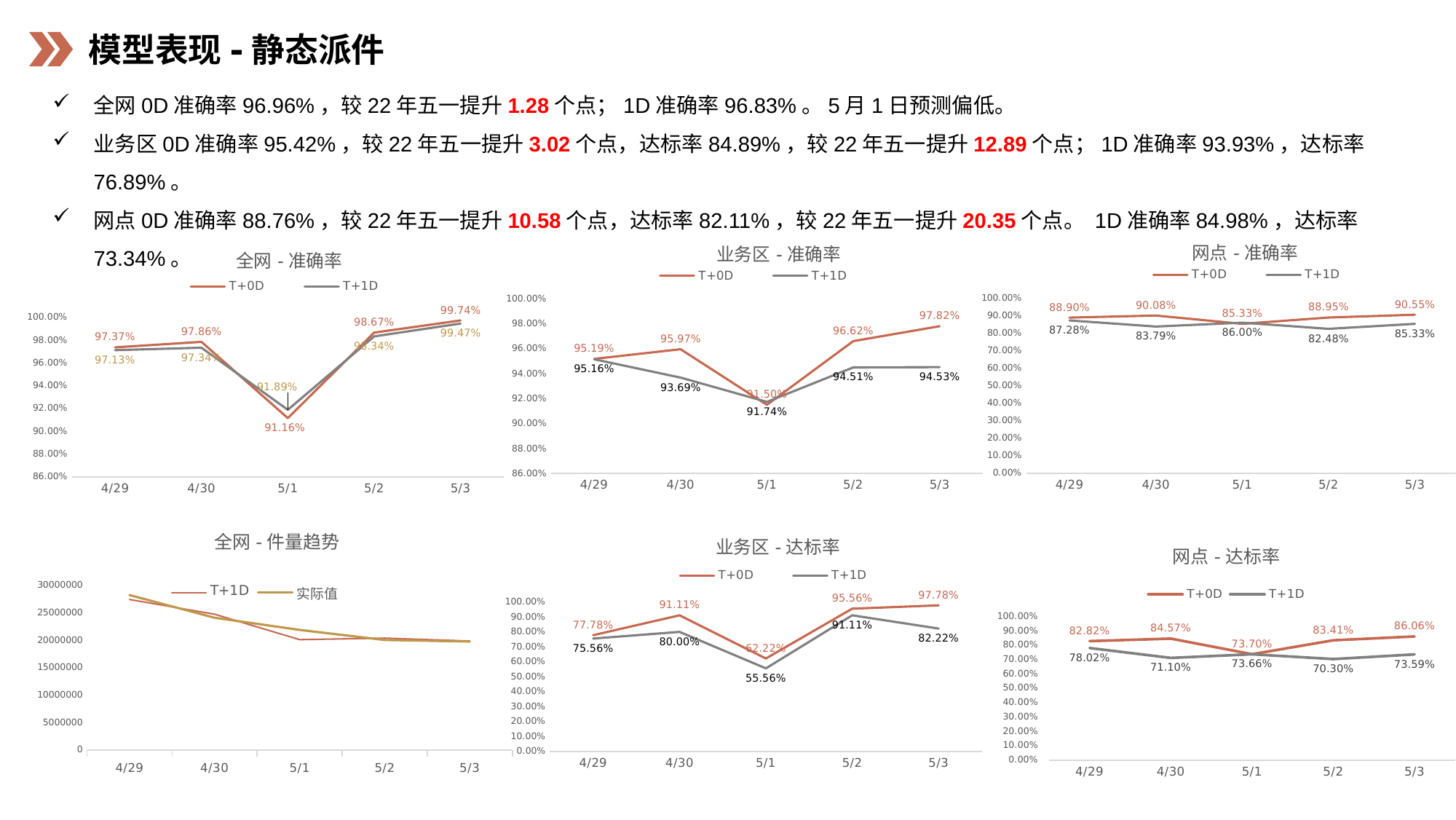

模型表现-静态派件

全网0D准确率96.96%，较22年五一提升1.28个点；1D准确率96.83%。5月1日预测偏低。
业务区0D准确率95.42%，较22年五一提升3.02个点，达标率84.89%，较22年五一提升12.89个点；1D准确率93.93%，达标率76.89%。
网点0D准确率88.76%，较22年五一提升10.58个点，达标率82.11%，较22年五一提升20.35个点。 1D准确率84.98%，达标率73.34%。

### Chart: 网点-准确率

| Category | T+0D | T+1D |
|---|---|---|
| 45045 | 0.889013417940327 | 0.872778993230744 |
| 45046 | 0.900773196695805 | 0.83785597086628 |
| 45047 | 0.853324658315471 | 0.860008877745723 |
| 45048 | 0.889475646042648 | 0.824808804404561 |
| 45049 | 0.905477596423609 | 0.853309844207262 |

### Chart: 业务区-准确率

| Category | T+0D | T+1D |
|---|---|---|
| 45045 | 0.951948858351658 | 0.95163686728634 |
| 45046 | 0.959681596028094 | 0.93688548196193 |
| 45047 | 0.915038088395686 | 0.917409122074731 |
| 45048 | 0.966166019728444 | 0.945120005237661 |
| 45049 | 0.978155949442782 | 0.945302242520135 |

### Chart: 全网-准确率

| Category | T+0D | T+1D |
|---|---|---|
| 45045 | 0.973747090467027 | 0.971280264603635 |
| 45046 | 0.978570826171617 | 0.973443704825419 |
| 45047 | 0.911569014605247 | 0.918876341852726 |
| 45048 | 0.986691978062128 | 0.98336924680405 |
| 45049 | 0.99736462905047 | 0.994674677018086 |

### Chart: 全网-件量趋势

| Category | T+1D | 实际值 |
|---|---|---|
| 45045 | 27435978.0 | 28247231.0 |
| 45046 | 24758302.0 | 24117822.0 |
| 45047 | 20120944.0 | 21897336.0 |
| 45048 | 20395758.0 | 20062110.0 |
| 45049 | 19874029.0 | 19768754.0 |

### Chart: 网点-达标率

| Category | T+0D | T+1D |
|---|---|---|
| 45045 | 0.828173849077423 | 0.780223148602256 |
| 45046 | 0.845653386207324 | 0.711010595452011 |
| 45047 | 0.737014796013124 | 0.736643347984894 |
| 45048 | 0.834086267714586 | 0.702951915341296 |
| 45049 | 0.860609061648923 | 0.735949492448626 |

### Chart: 业务区-达标率

| Category | T+0D | T+1D |
|---|---|---|
| 45045 | 0.777777777777778 | 0.755555555555556 |
| 45046 | 0.911111111111111 | 0.8 |
| 45047 | 0.622222222222222 | 0.555555555555556 |
| 45048 | 0.955555555555556 | 0.911111111111111 |
| 45049 | 0.977777777777778 | 0.822222222222222 |